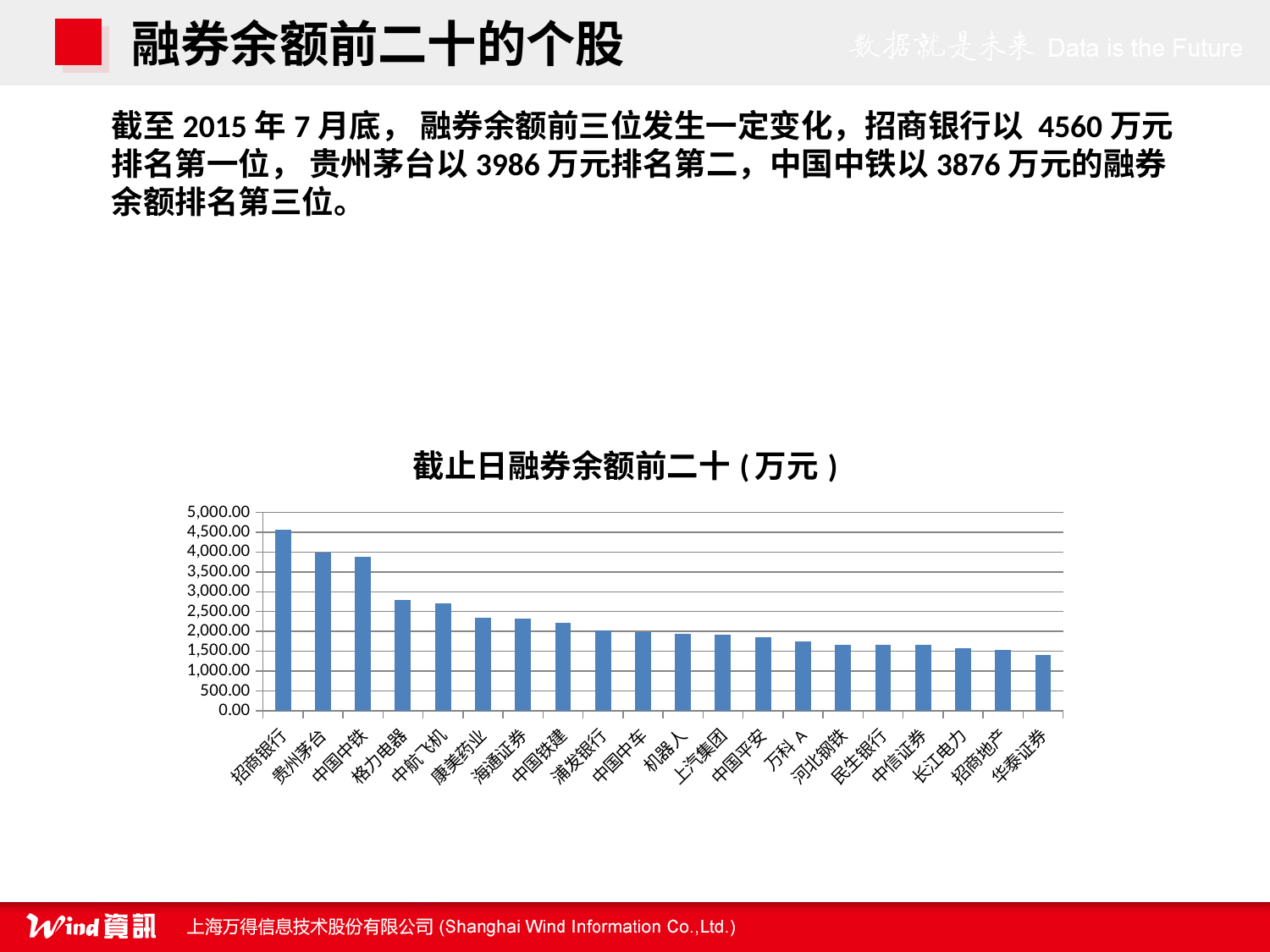

融券余额前二十的个股
截至2015年7月底， 融券余额前三位发生一定变化，招商银行以 4560万元排名第一位， 贵州茅台以3986万元排名第二，中国中铁以3876万元的融券余额排名第三位。

### Chart: 截止日融券余额前二十(万元)

| Category | 截止日余额(万元) |
|---|---|
| 招商银行 | 4560.4426 |
| 贵州茅台 | 3986.793 |
| 中国中铁 | 3876.7480999999993 |
| 格力电器 | 2783.1367999999998 |
| 中航飞机 | 2712.1972 |
| 康美药业 | 2337.7483999999995 |
| 海通证券 | 2329.3255 |
| 中国铁建 | 2213.7212 |
| 浦发银行 | 2027.2223999999999 |
| 中国中车 | 1972.0205 |
| 机器人 | 1930.6409999999998 |
| 上汽集团 | 1916.7109 |
| 中国平安 | 1843.6658 |
| 万科A | 1743.509 |
| 河北钢铁 | 1654.3029999999999 |
| 民生银行 | 1653.9064 |
| 中信证券 | 1653.7967 |
| 长江电力 | 1567.3973999999998 |
| 招商地产 | 1528.0728 |
| 华泰证券 | 1415.638 |